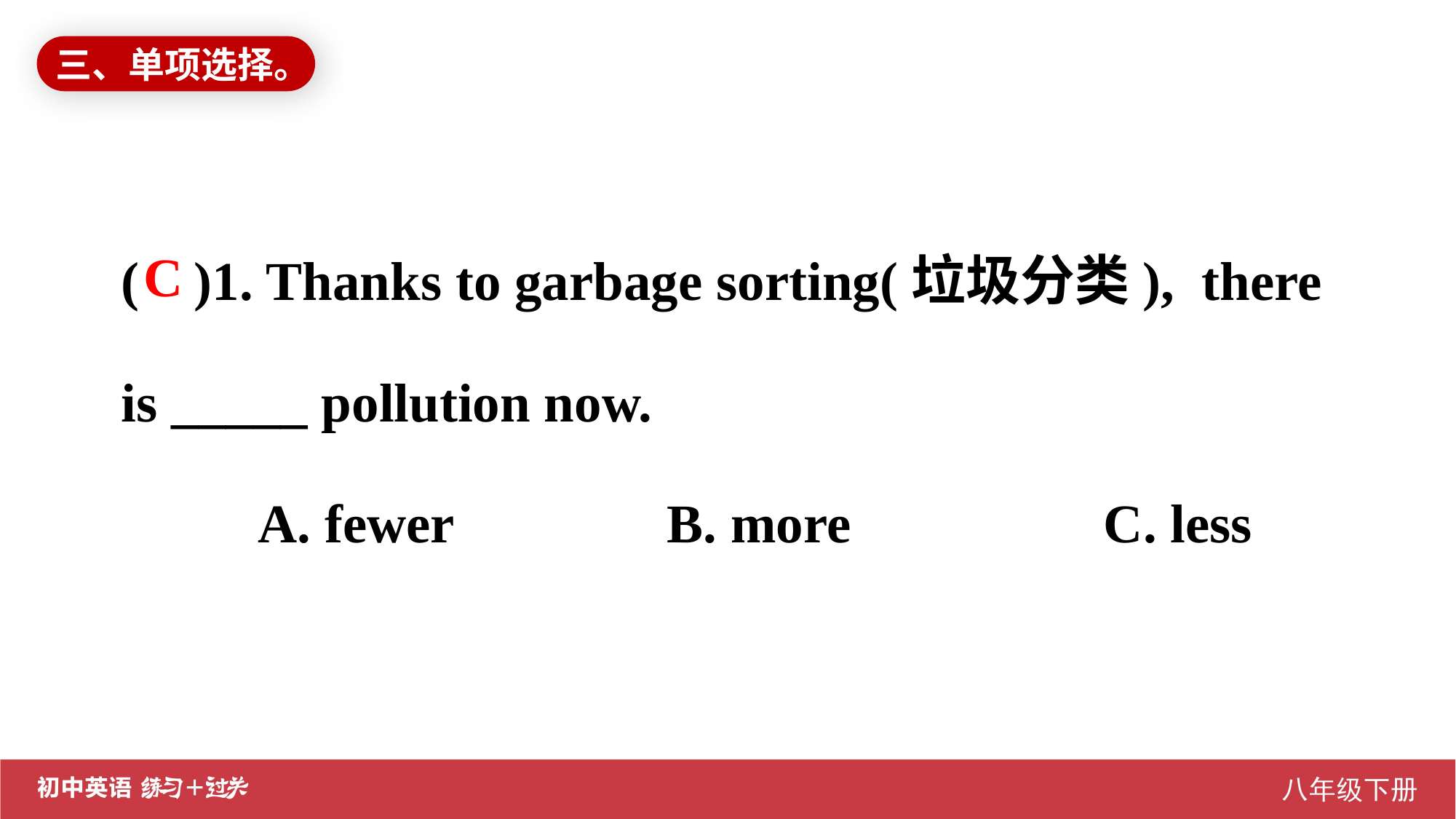

三、单项选择。
(    )1. Thanks to garbage sorting(垃圾分类),  there is _____ pollution now.
	  A. fewer		B. more 			C. less
C